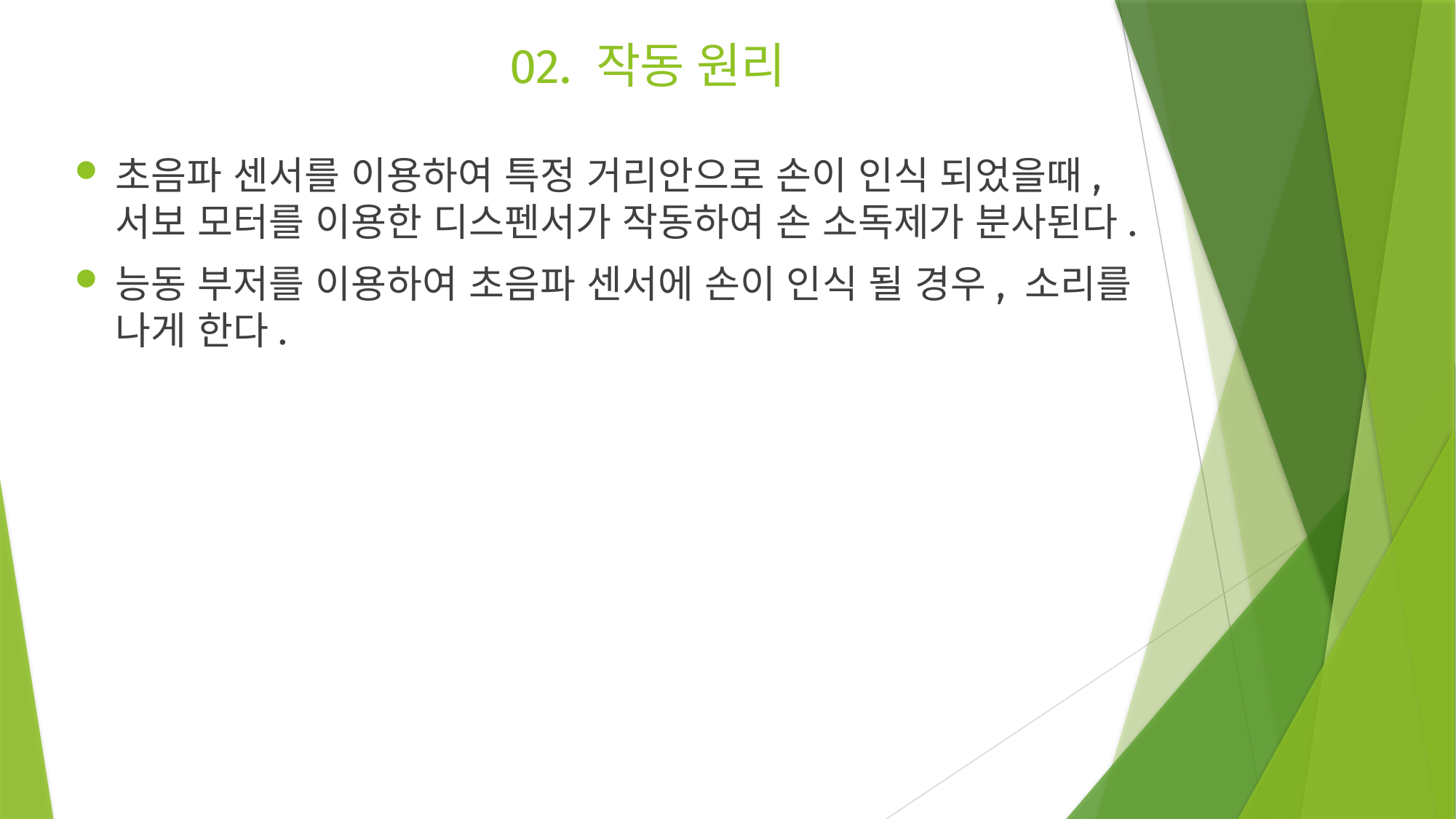

# 02. 작동 원리
초음파 센서를 이용하여 특정 거리안으로 손이 인식 되었을때, 서보 모터를 이용한 디스펜서가 작동하여 손 소독제가 분사된다.
능동 부저를 이용하여 초음파 센서에 손이 인식 될 경우, 소리를 나게 한다.